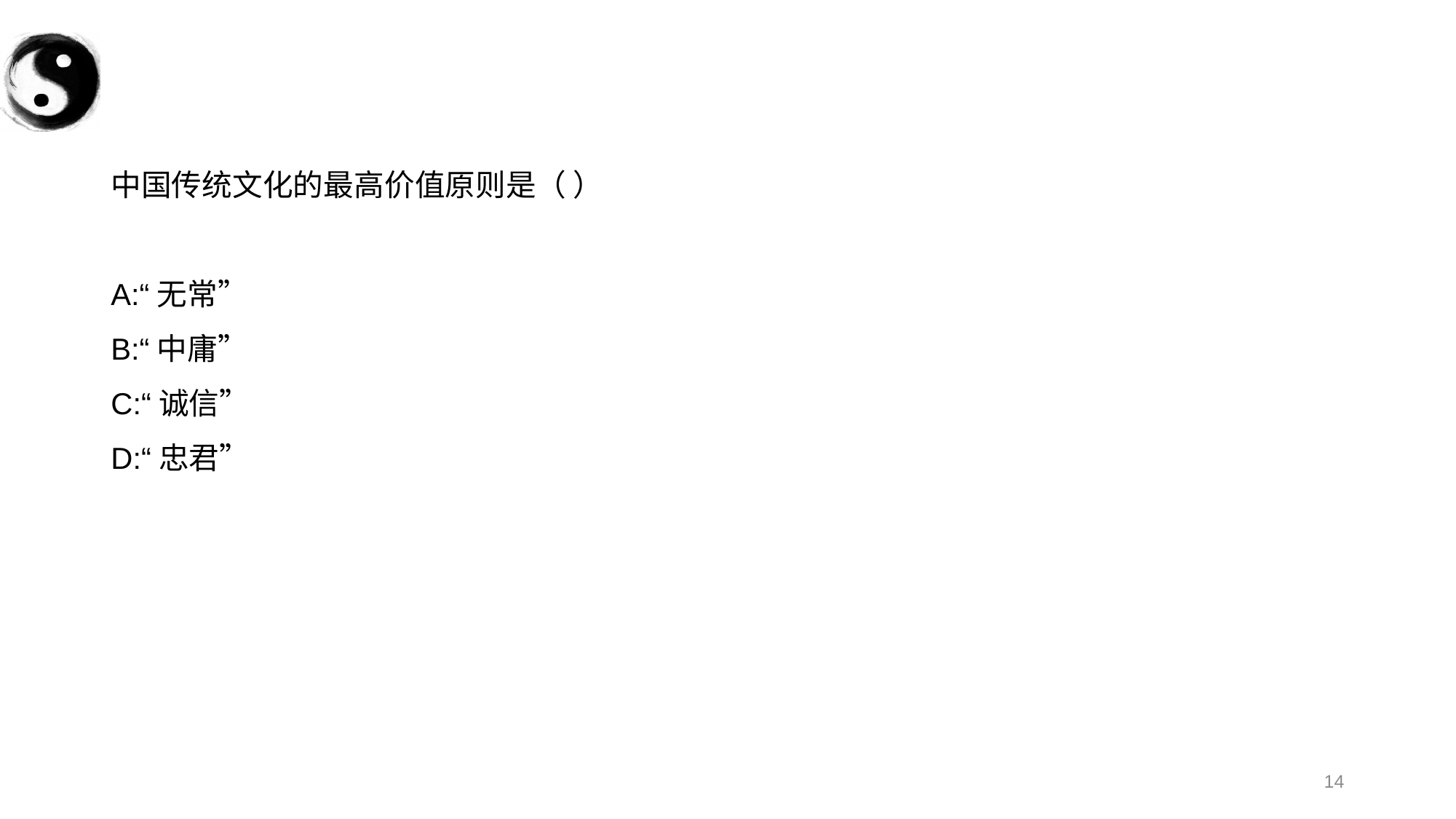

#
中国传统文化的最高价值原则是（ ）

A:“无常”
B:“中庸”
C:“诚信”
D:“忠君”

14